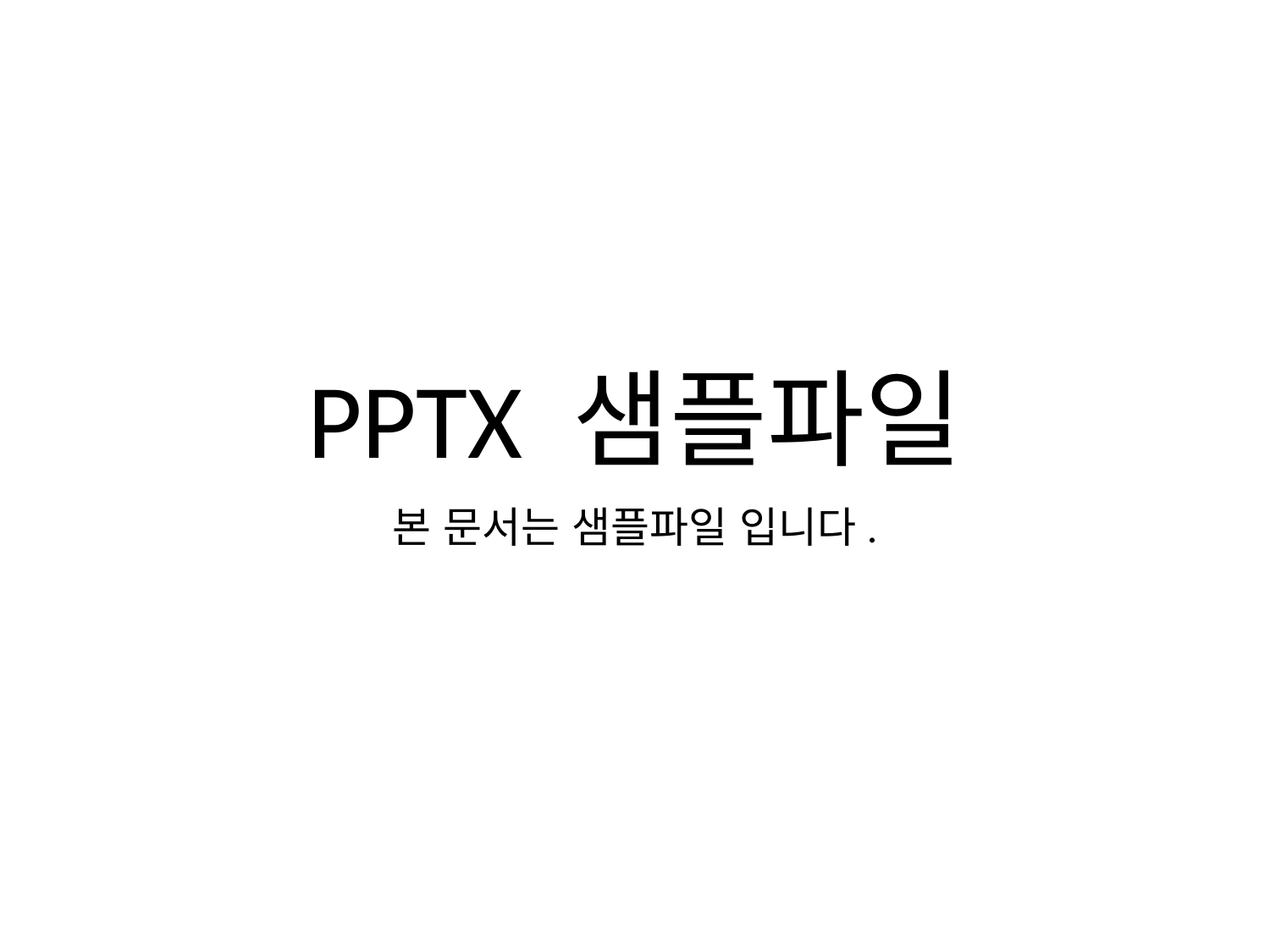

# PPTX 샘플파일
본 문서는 샘플파일 입니다.